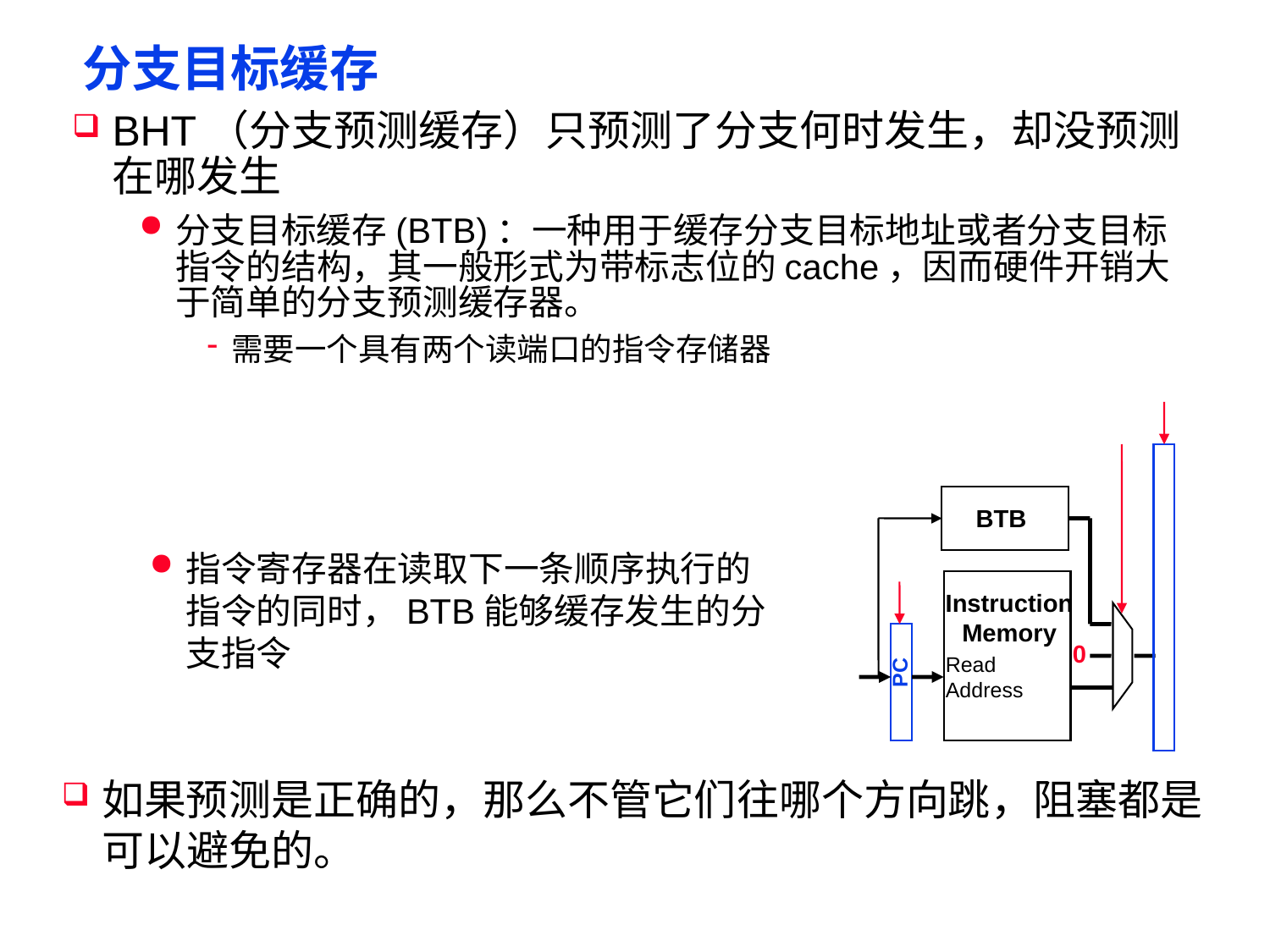

# 分支目标缓存
BHT（分支预测缓存）只预测了分支何时发生，却没预测在哪发生
分支目标缓存(BTB)：一种用于缓存分支目标地址或者分支目标指令的结构，其一般形式为带标志位的cache，因而硬件开销大于简单的分支预测缓存器。
需要一个具有两个读端口的指令存储器

BTB

Instruction
Memory

0
Read
Address

PC

指令寄存器在读取下一条顺序执行的指令的同时，BTB能够缓存发生的分支指令
如果预测是正确的，那么不管它们往哪个方向跳，阻塞都是可以避免的。